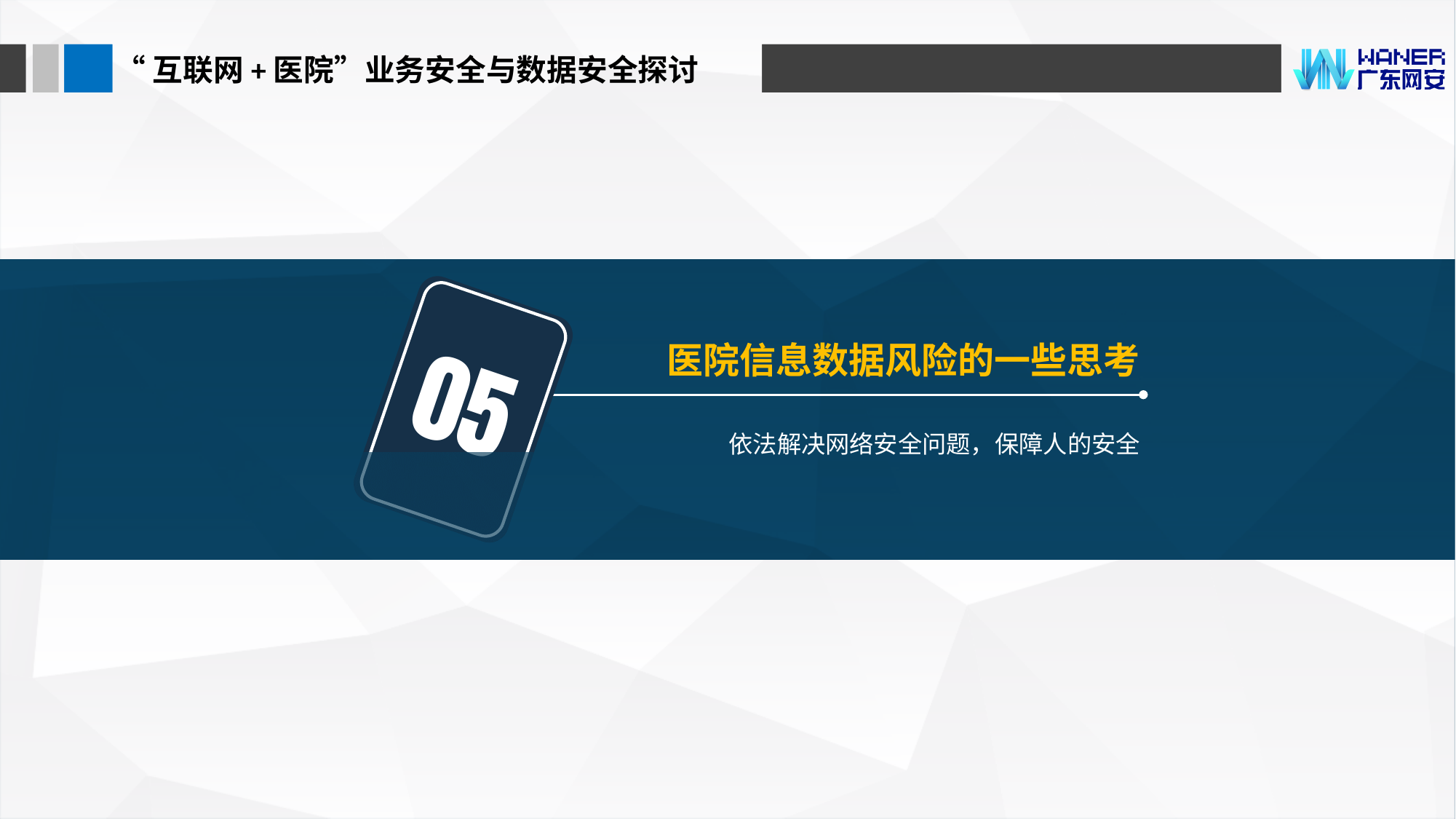

“互联网+医院”业务安全与数据安全探讨

05

医院信息数据风险的一些思考
依法解决网络安全问题，保障人的安全